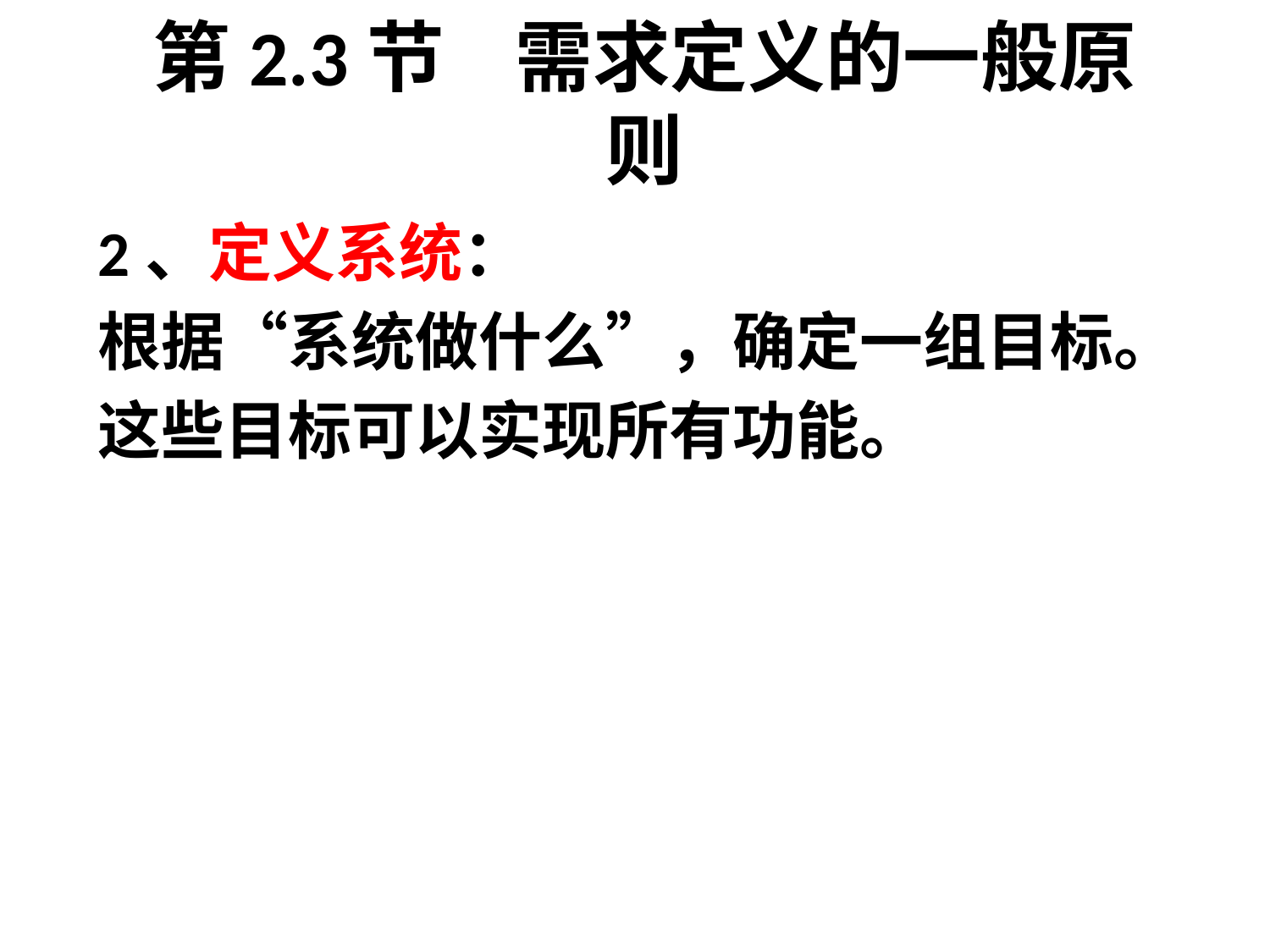

# 第2.3节    需求定义的一般原则
2、定义系统：
根据“系统做什么”，确定一组目标。
这些目标可以实现所有功能。